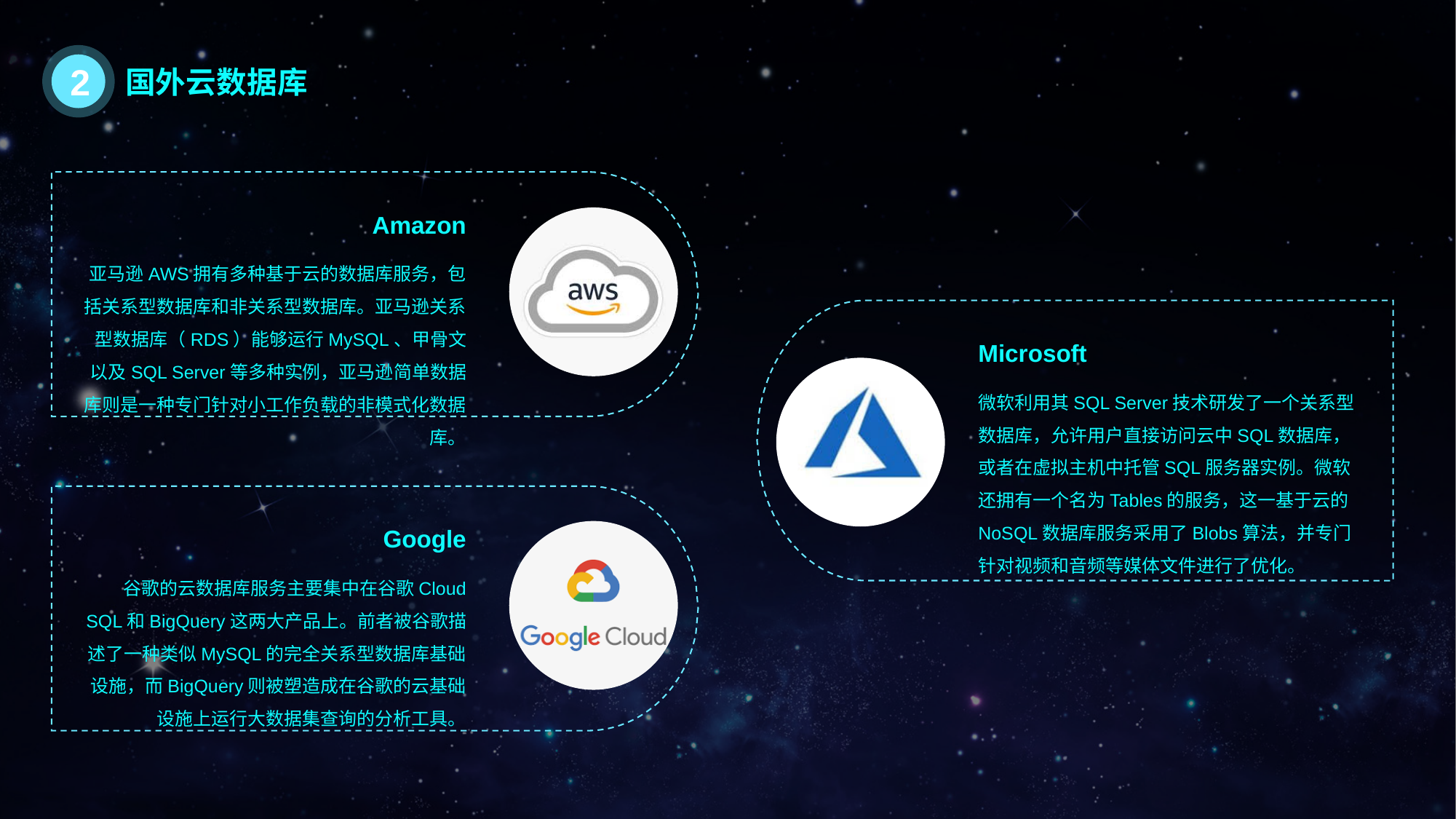

2
国外云数据库

Amazon
亚马逊AWS拥有多种基于云的数据库服务，包括关系型数据库和非关系型数据库。亚马逊关系型数据库（RDS）能够运行MySQL、甲骨文以及SQL Server等多种实例，亚马逊简单数据库则是一种专门针对小工作负载的非模式化数据库。

Microsoft
微软利用其SQL Server技术研发了一个关系型数据库，允许用户直接访问云中SQL数据库，或者在虚拟主机中托管SQL服务器实例。微软还拥有一个名为Tables的服务，这一基于云的NoSQL数据库服务采用了Blobs算法，并专门针对视频和音频等媒体文件进行了优化。

Google
谷歌的云数据库服务主要集中在谷歌Cloud SQL和BigQuery这两大产品上。前者被谷歌描述了一种类似MySQL的完全关系型数据库基础设施，而BigQuery则被塑造成在谷歌的云基础设施上运行大数据集查询的分析工具。